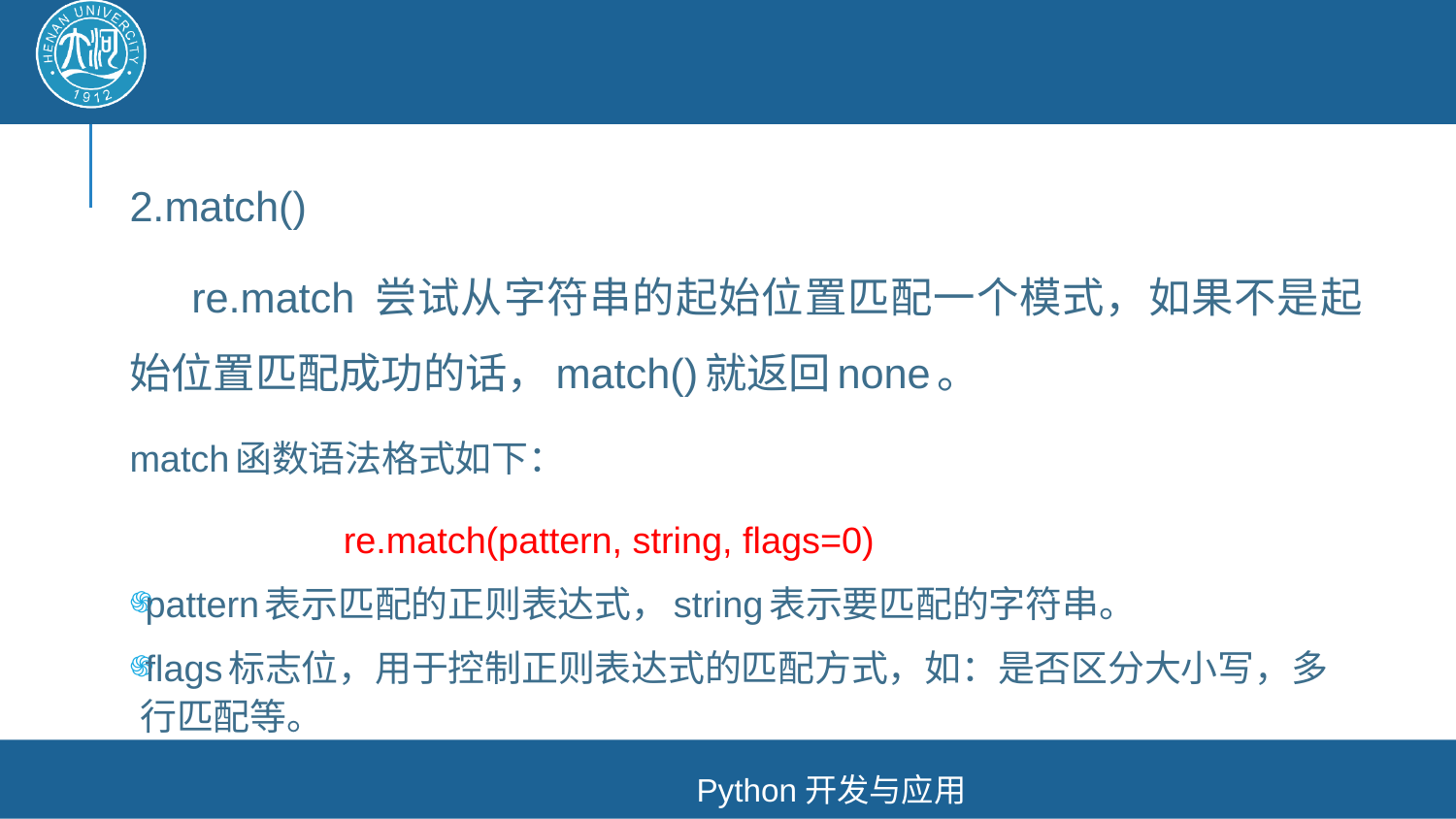

#
2.match()
     re.match 尝试从字符串的起始位置匹配一个模式，如果不是起始位置匹配成功的话，match()就返回none。
match函数语法格式如下：
                     re.match(pattern, string, flags=0)
pattern表示匹配的正则表达式，string表示要匹配的字符串。
flags标志位，用于控制正则表达式的匹配方式，如：是否区分大小写，多行匹配等。

Python开发与应用
50